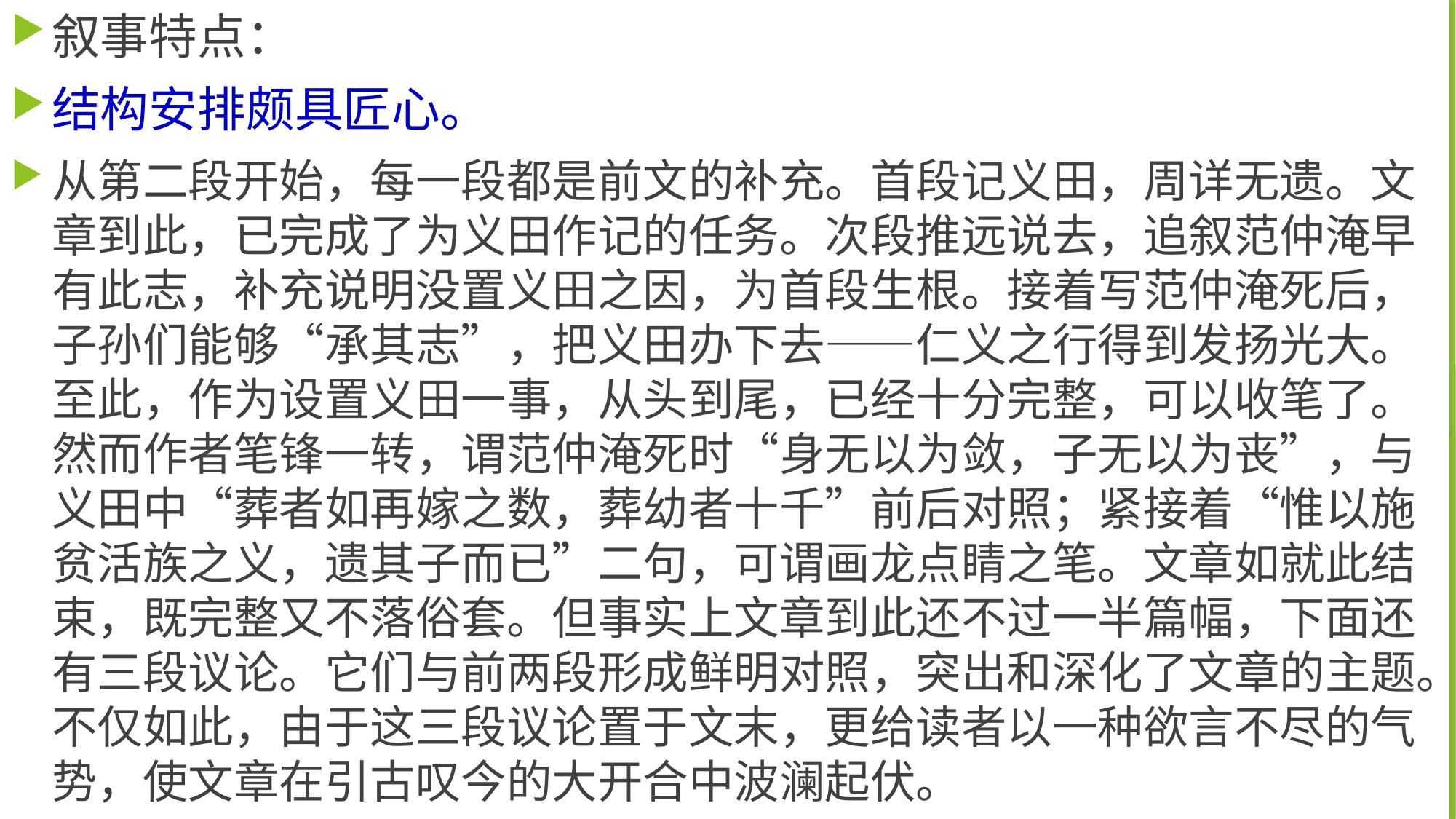

叙事特点：
结构安排颇具匠心。
从第二段开始，每一段都是前文的补充。首段记义田，周详无遗。文章到此，已完成了为义田作记的任务。次段推远说去，追叙范仲淹早有此志，补充说明没置义田之因，为首段生根。接着写范仲淹死后，子孙们能够“承其志”，把义田办下去——仁义之行得到发扬光大。至此，作为设置义田一事，从头到尾，已经十分完整，可以收笔了。然而作者笔锋一转，谓范仲淹死时“身无以为敛，子无以为丧”，与义田中“葬者如再嫁之数，葬幼者十千”前后对照；紧接着“惟以施贫活族之义，遗其子而已”二句，可谓画龙点睛之笔。文章如就此结束，既完整又不落俗套。但事实上文章到此还不过一半篇幅，下面还有三段议论。它们与前两段形成鲜明对照，突出和深化了文章的主题。不仅如此，由于这三段议论置于文末，更给读者以一种欲言不尽的气势，使文章在引古叹今的大开合中波澜起伏。